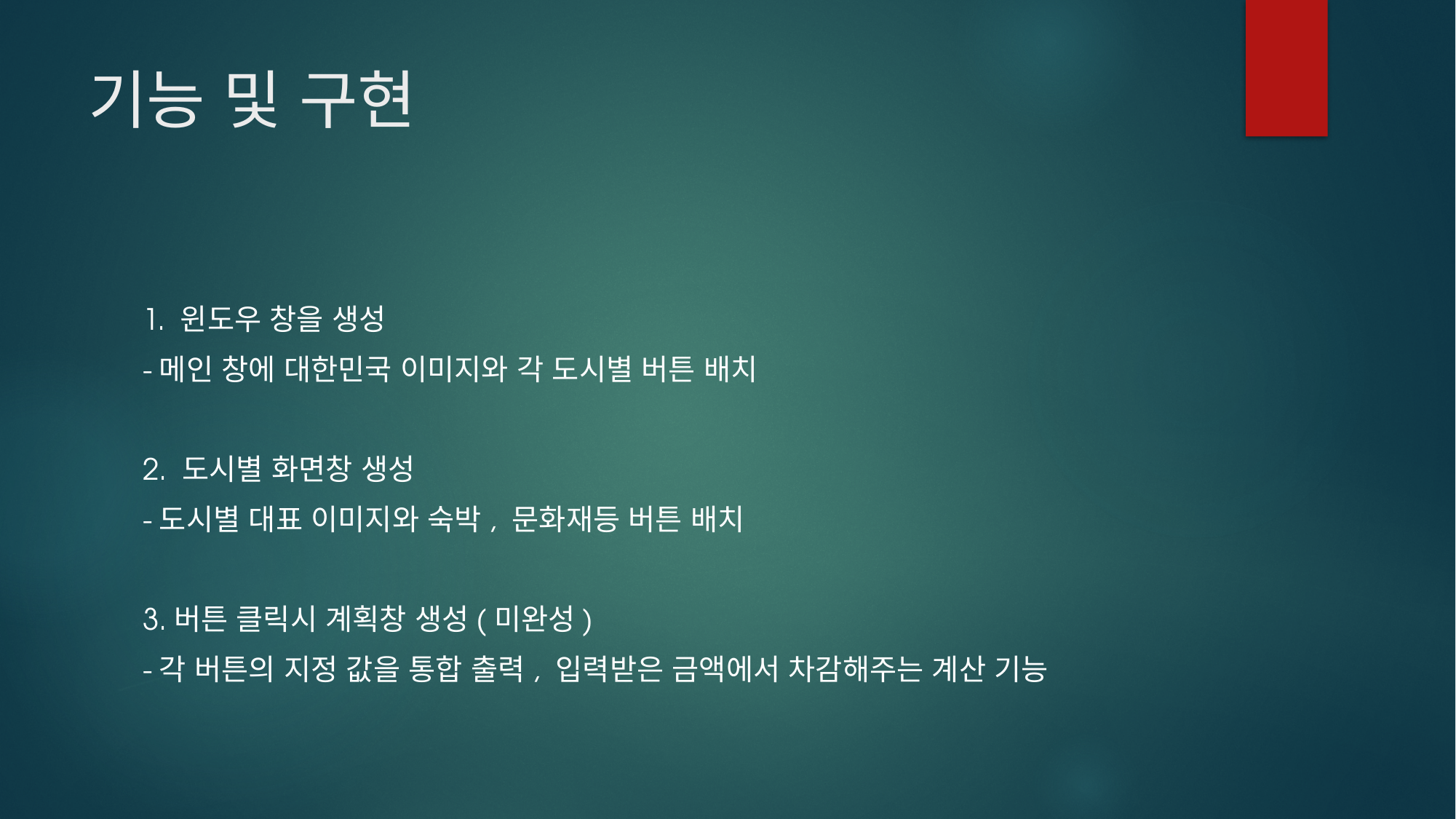

# 기능 및 구현

1. 윈도우 창을 생성
-메인 창에 대한민국 이미지와 각 도시별 버튼 배치

2. 도시별 화면창 생성
-도시별 대표 이미지와 숙박, 문화재등 버튼 배치

3.버튼 클릭시 계획창 생성(미완성)
-각 버튼의 지정 값을 통합 출력, 입력받은 금액에서 차감해주는 계산 기능